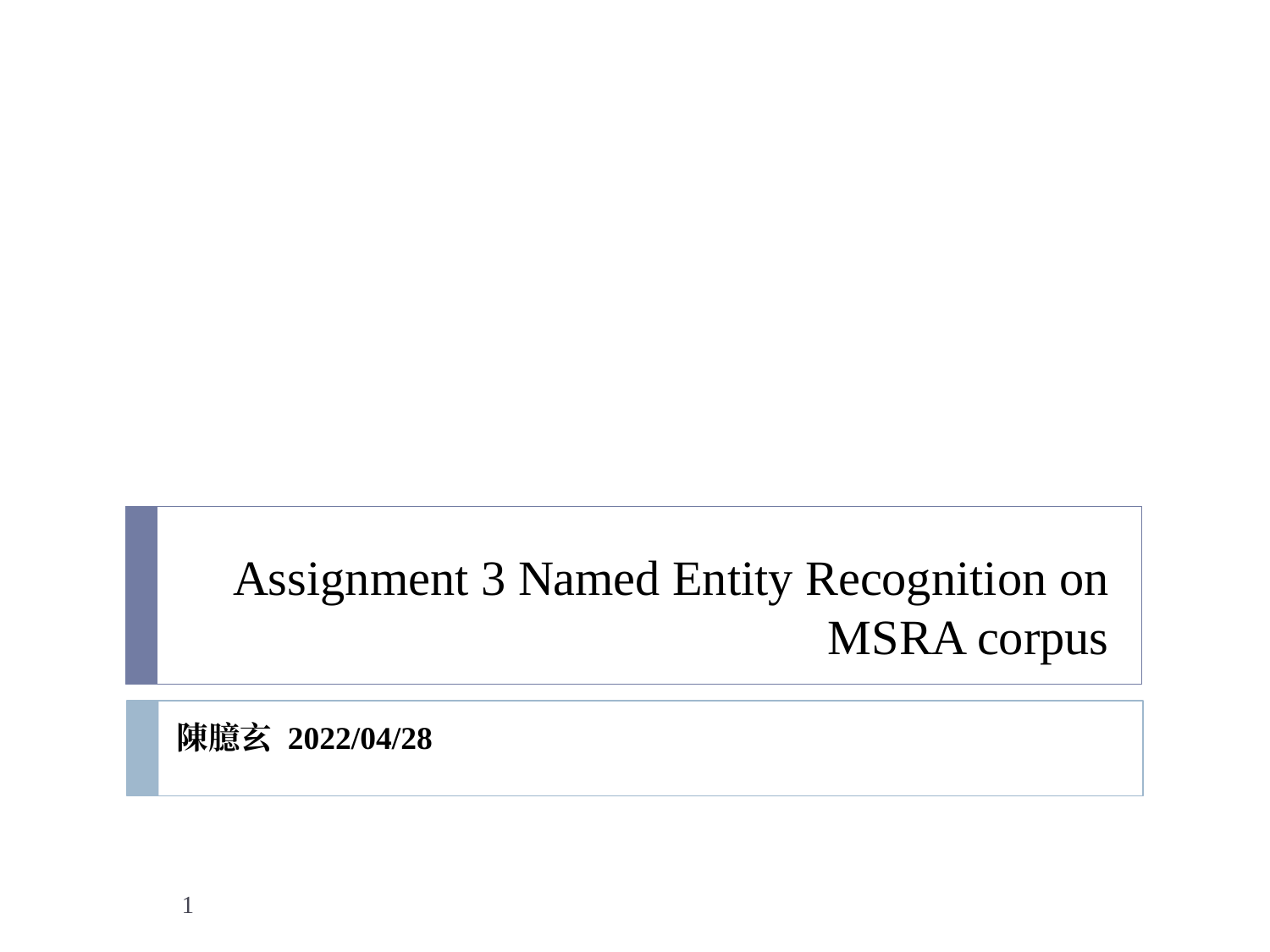

# Assignment 3 Named Entity Recognition on MSRA corpus
陳臆玄 2022/04/28

1